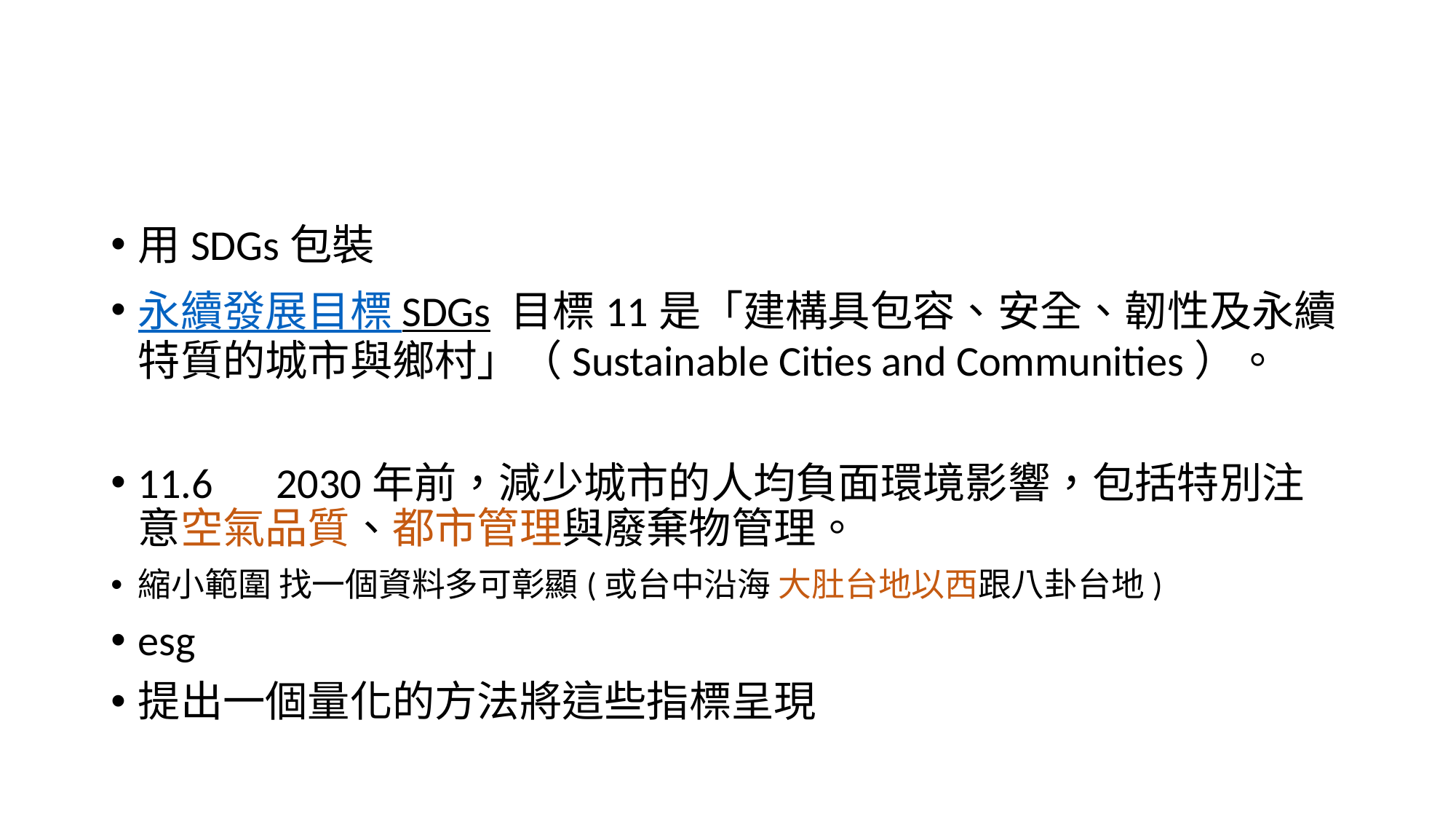

#
用SDGs包裝
永續發展目標 SDGs 目標11是「建構具包容、安全、韌性及永續特質的城市與鄉村」（Sustainable Cities and Communities）。

11.6　2030年前，減少城市的人均負面環境影響，包括特別注意空氣品質、都市管理與廢棄物管理。
縮小範圍 找一個資料多可彰顯(或台中沿海 大肚台地以西跟八卦台地)
esg
提出一個量化的方法將這些指標呈現